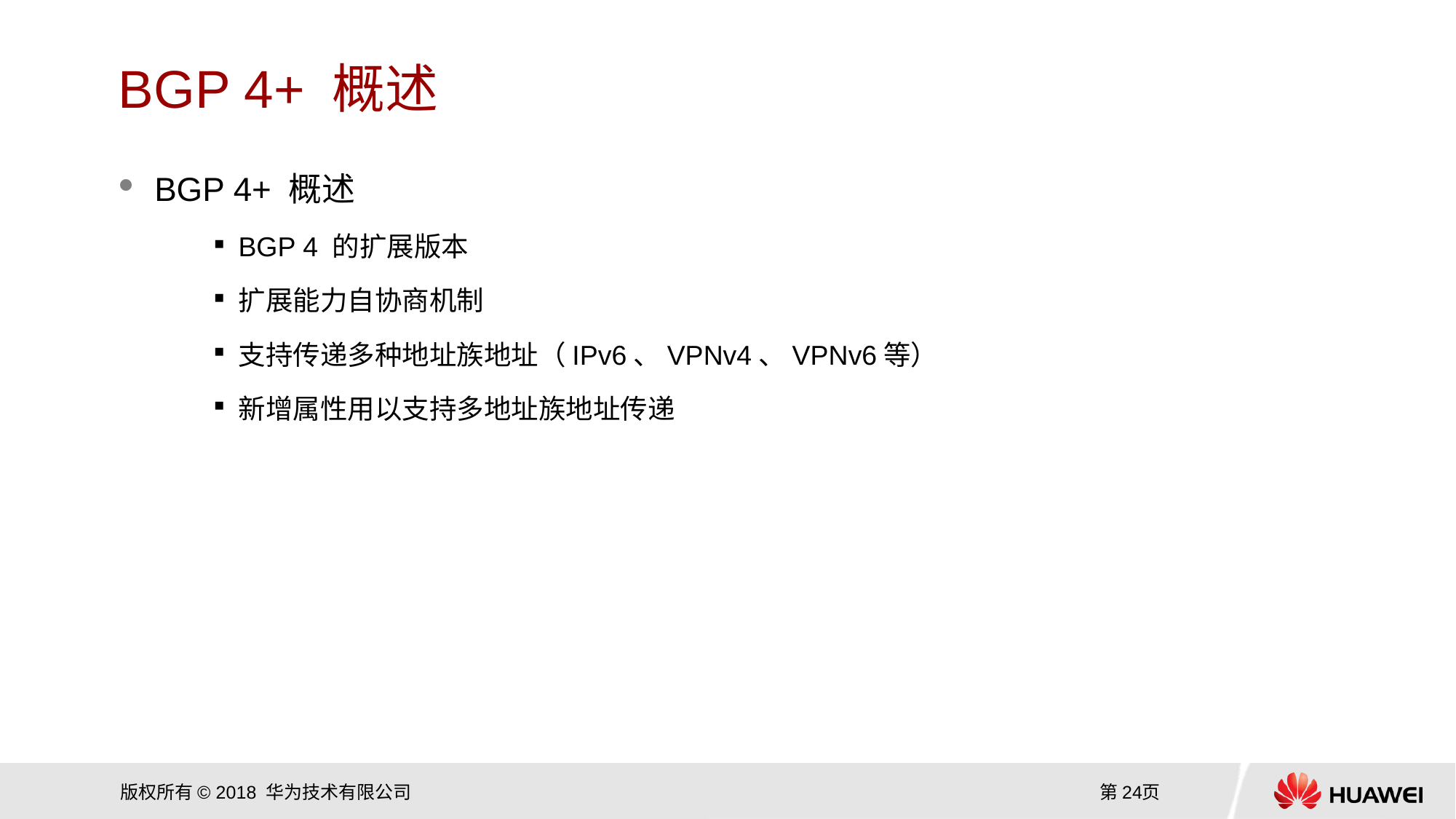

# BGP 4+ 概述
BGP 4+ 概述
BGP 4 的扩展版本
扩展能力自协商机制
支持传递多种地址族地址（IPv6、VPNv4、VPNv6等）
新增属性用以支持多地址族地址传递